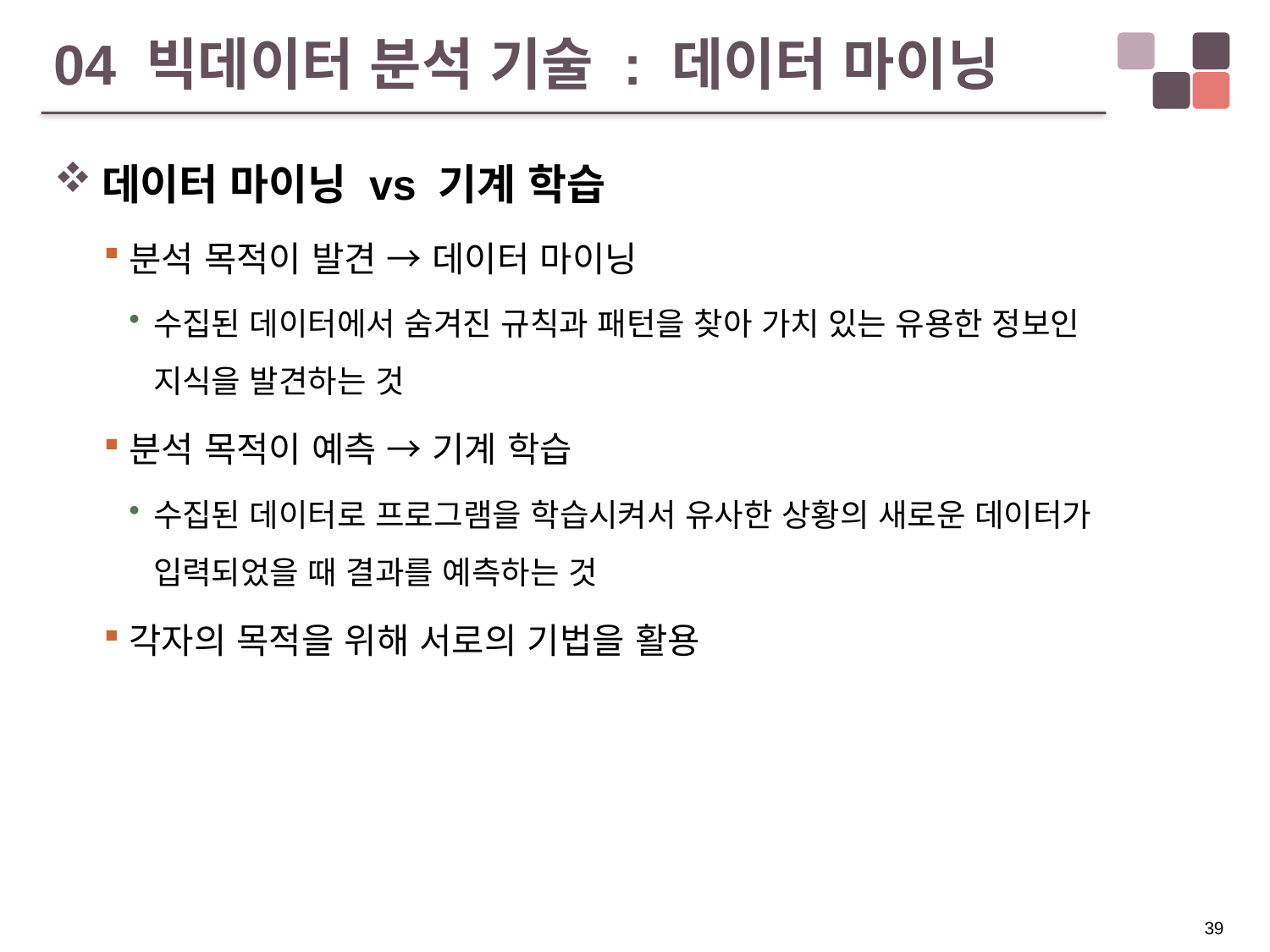

# 04 빅데이터 분석 기술 : 데이터 마이닝
데이터 마이닝 vs 기계 학습
분석 목적이 발견 → 데이터 마이닝
수집된 데이터에서 숨겨진 규칙과 패턴을 찾아 가치 있는 유용한 정보인
지식을 발견하는 것
분석 목적이 예측 → 기계 학습
수집된 데이터로 프로그램을 학습시켜서 유사한 상황의 새로운 데이터가
입력되었을 때 결과를 예측하는 것
각자의 목적을 위해 서로의 기법을 활용